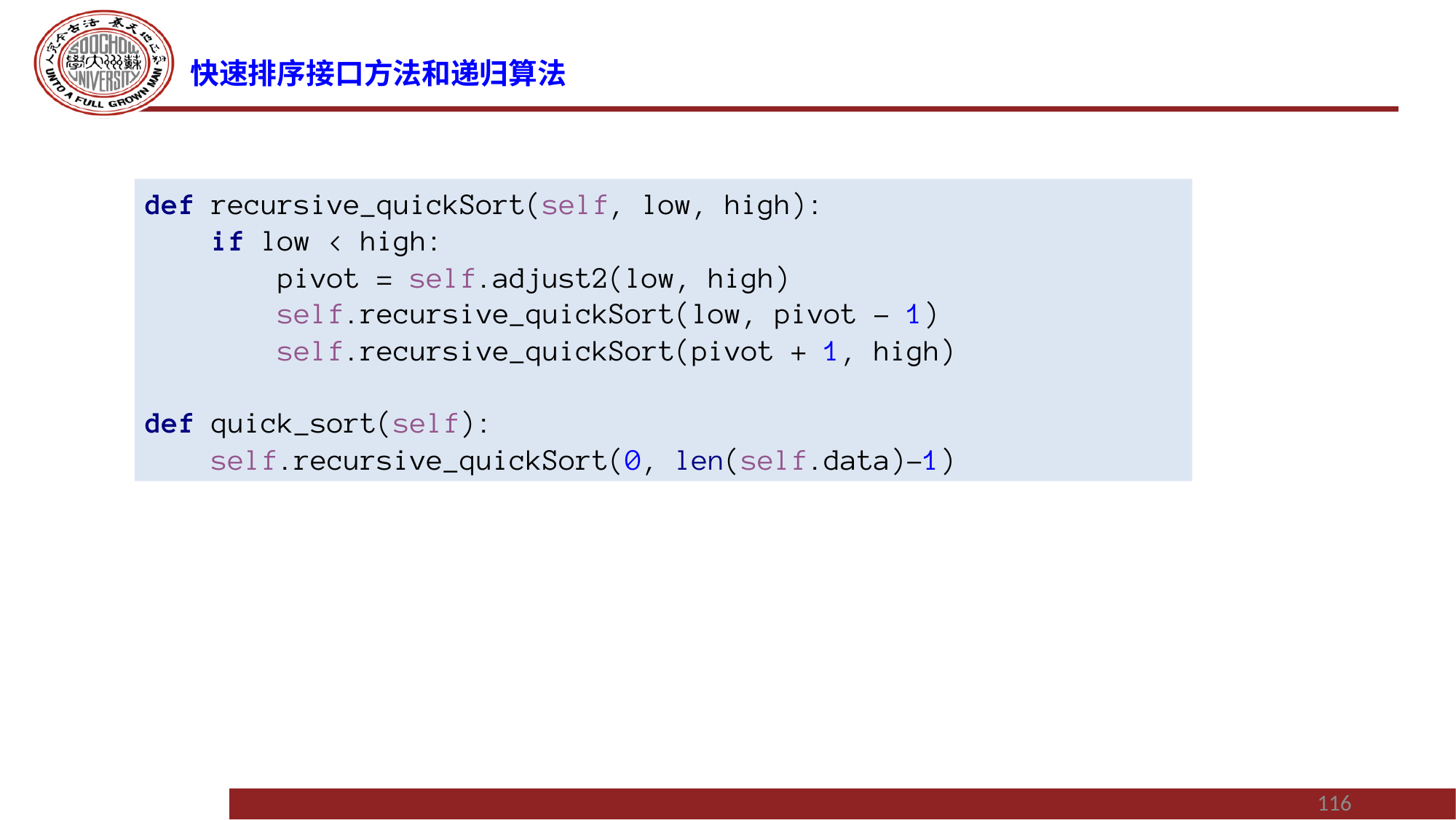

# 快速排序接口方法和递归算法
def recursive_quickSort(self, low, high):
    if low < high:
        pivot = self.adjust2(low, high)
        self.recursive_quickSort(low, pivot - 1)
        self.recursive_quickSort(pivot + 1, high)
def quick_sort(self):
    self.recursive_quickSort(0, len(self.data)-1)
116